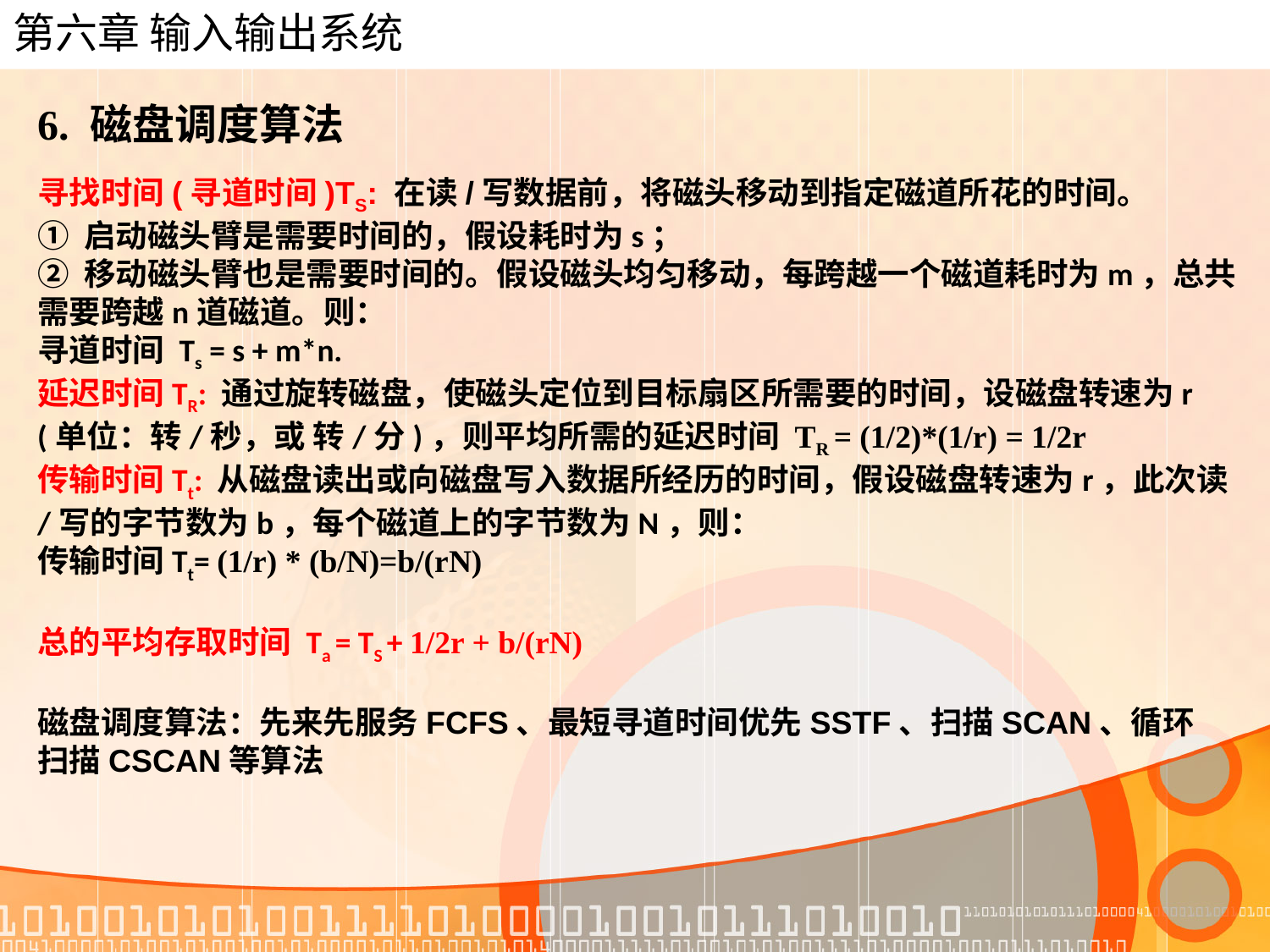

# 第六章 输入输出系统
6. 磁盘调度算法
寻找时间(寻道时间)TS: 在读/写数据前，将磁头移动到指定磁道所花的时间。
① 启动磁头臂是需要时间的，假设耗时为s；
② 移动磁头臂也是需要时间的。假设磁头均匀移动，每跨越一个磁道耗时为m，总共需要跨越n道磁道。则：
寻道时间 Ts = s + m*n.
延迟时间TR: 通过旋转磁盘，使磁头定位到目标扇区所需要的时间，设磁盘转速为r (单位：转/秒，或 转/分)，则平均所需的延迟时间 TR = (1/2)*(1/r) = 1/2r
传输时间Tt: 从磁盘读出或向磁盘写入数据所经历的时间，假设磁盘转速为r，此次读/写的字节数为b，每个磁道上的字节数为N，则：
传输时间Tt= (1/r) * (b/N)=b/(rN)

总的平均存取时间 Ta = TS + 1/2r + b/(rN)
磁盘调度算法：先来先服务FCFS、最短寻道时间优先SSTF、扫描SCAN、循环扫描CSCAN等算法